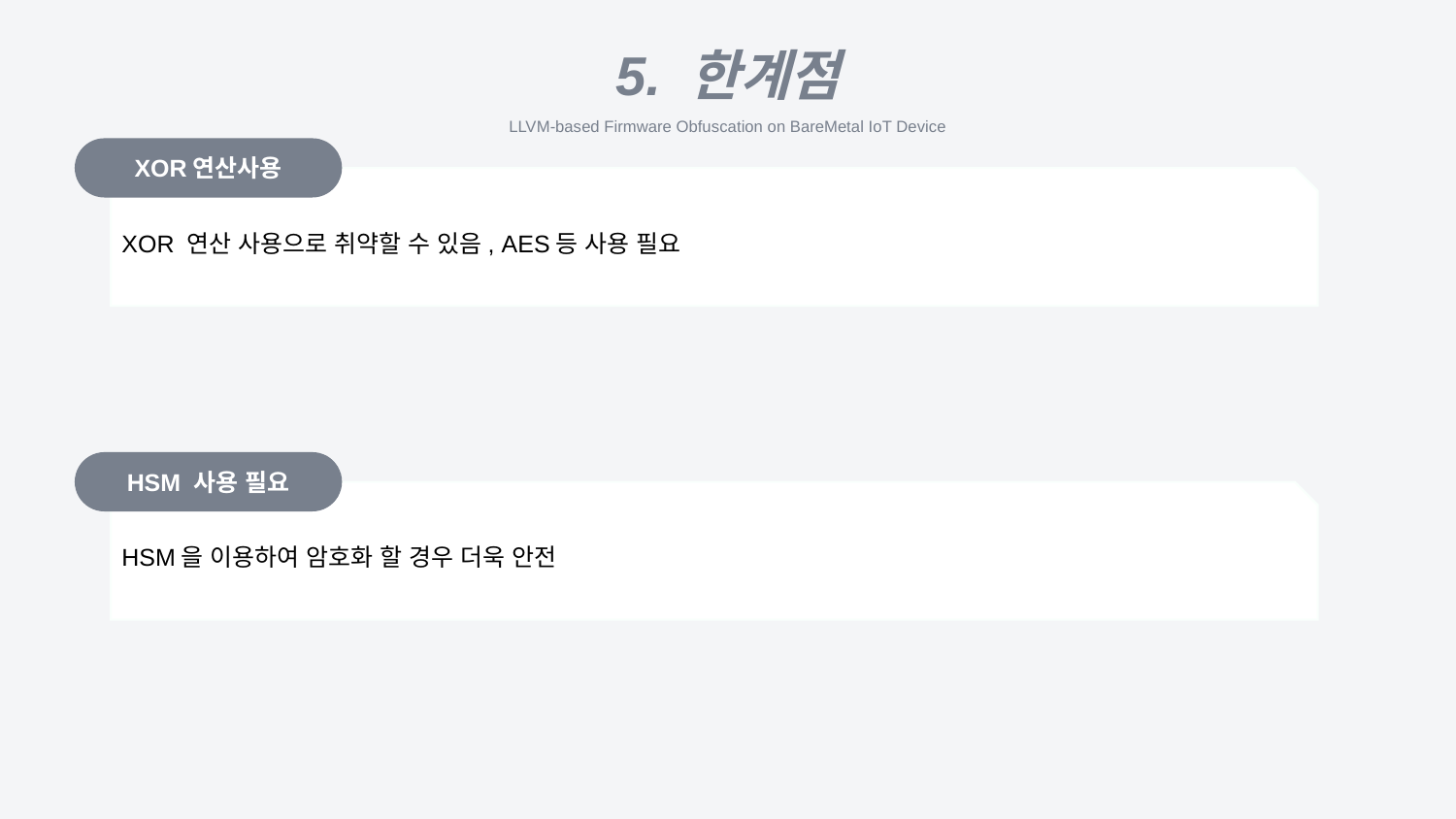

5. 한계점
LLVM-based Firmware Obfuscation on BareMetal IoT Device
XOR연산사용
XOR 연산 사용으로 취약할 수 있음, AES등 사용 필요
HSM 사용 필요
HSM을 이용하여 암호화 할 경우 더욱 안전